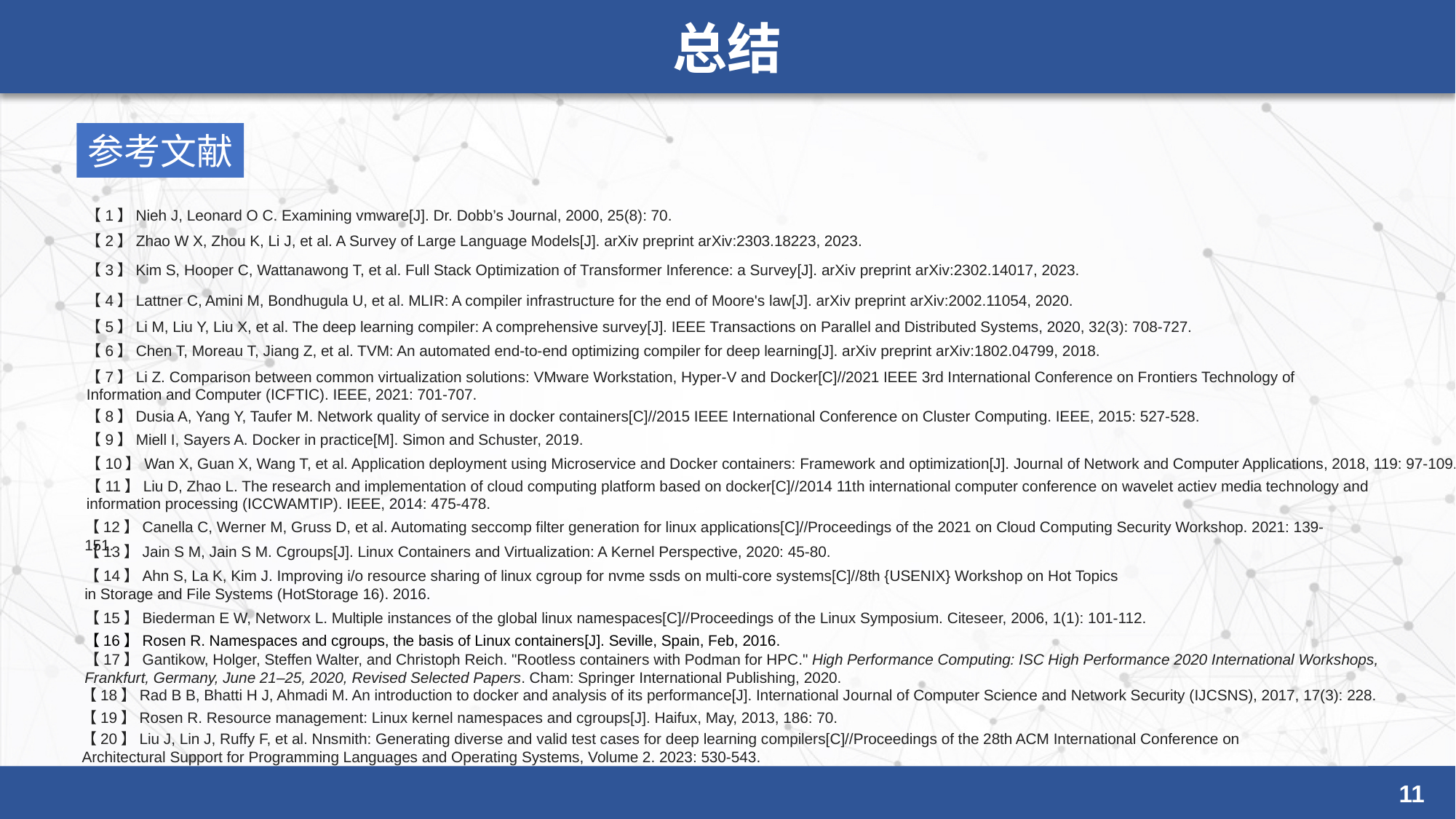

总结
参考文献
【1】Nieh J, Leonard O C. Examining vmware[J]. Dr. Dobb’s Journal, 2000, 25(8): 70.
【2】Zhao W X, Zhou K, Li J, et al. A Survey of Large Language Models[J]. arXiv preprint arXiv:2303.18223, 2023.
【3】Kim S, Hooper C, Wattanawong T, et al. Full Stack Optimization of Transformer Inference: a Survey[J]. arXiv preprint arXiv:2302.14017, 2023.
【4】Lattner C, Amini M, Bondhugula U, et al. MLIR: A compiler infrastructure for the end of Moore's law[J]. arXiv preprint arXiv:2002.11054, 2020.
【5】Li M, Liu Y, Liu X, et al. The deep learning compiler: A comprehensive survey[J]. IEEE Transactions on Parallel and Distributed Systems, 2020, 32(3): 708-727.
【6】Chen T, Moreau T, Jiang Z, et al. TVM: An automated end-to-end optimizing compiler for deep learning[J]. arXiv preprint arXiv:1802.04799, 2018.
【7】Li Z. Comparison between common virtualization solutions: VMware Workstation, Hyper-V and Docker[C]//2021 IEEE 3rd International Conference on Frontiers Technology of Information and Computer (ICFTIC). IEEE, 2021: 701-707.
【8】Dusia A, Yang Y, Taufer M. Network quality of service in docker containers[C]//2015 IEEE International Conference on Cluster Computing. IEEE, 2015: 527-528.
【9】Miell I, Sayers A. Docker in practice[M]. Simon and Schuster, 2019.
【10】Wan X, Guan X, Wang T, et al. Application deployment using Microservice and Docker containers: Framework and optimization[J]. Journal of Network and Computer Applications, 2018, 119: 97-109.
【11】Liu D, Zhao L. The research and implementation of cloud computing platform based on docker[C]//2014 11th international computer conference on wavelet actiev media technology and information processing (ICCWAMTIP). IEEE, 2014: 475-478.
【12】Canella C, Werner M, Gruss D, et al. Automating seccomp filter generation for linux applications[C]//Proceedings of the 2021 on Cloud Computing Security Workshop. 2021: 139-151.
【13】Jain S M, Jain S M. Cgroups[J]. Linux Containers and Virtualization: A Kernel Perspective, 2020: 45-80.
【14】Ahn S, La K, Kim J. Improving i/o resource sharing of linux cgroup for nvme ssds on multi-core systems[C]//8th {USENIX} Workshop on Hot Topics
in Storage and File Systems (HotStorage 16). 2016.
【15】Biederman E W, Networx L. Multiple instances of the global linux namespaces[C]//Proceedings of the Linux Symposium. Citeseer, 2006, 1(1): 101-112.
【16】Rosen R. Namespaces and cgroups, the basis of Linux containers[J]. Seville, Spain, Feb, 2016.
【17】Gantikow, Holger, Steffen Walter, and Christoph Reich. "Rootless containers with Podman for HPC." High Performance Computing: ISC High Performance 2020 International Workshops,
Frankfurt, Germany, June 21–25, 2020, Revised Selected Papers. Cham: Springer International Publishing, 2020.
【18】Rad B B, Bhatti H J, Ahmadi M. An introduction to docker and analysis of its performance[J]. International Journal of Computer Science and Network Security (IJCSNS), 2017, 17(3): 228.
【19】Rosen R. Resource management: Linux kernel namespaces and cgroups[J]. Haifux, May, 2013, 186: 70.
【20】Liu J, Lin J, Ruffy F, et al. Nnsmith: Generating diverse and valid test cases for deep learning compilers[C]//Proceedings of the 28th ACM International Conference on Architectural Support for Programming Languages and Operating Systems, Volume 2. 2023: 530-543.
11